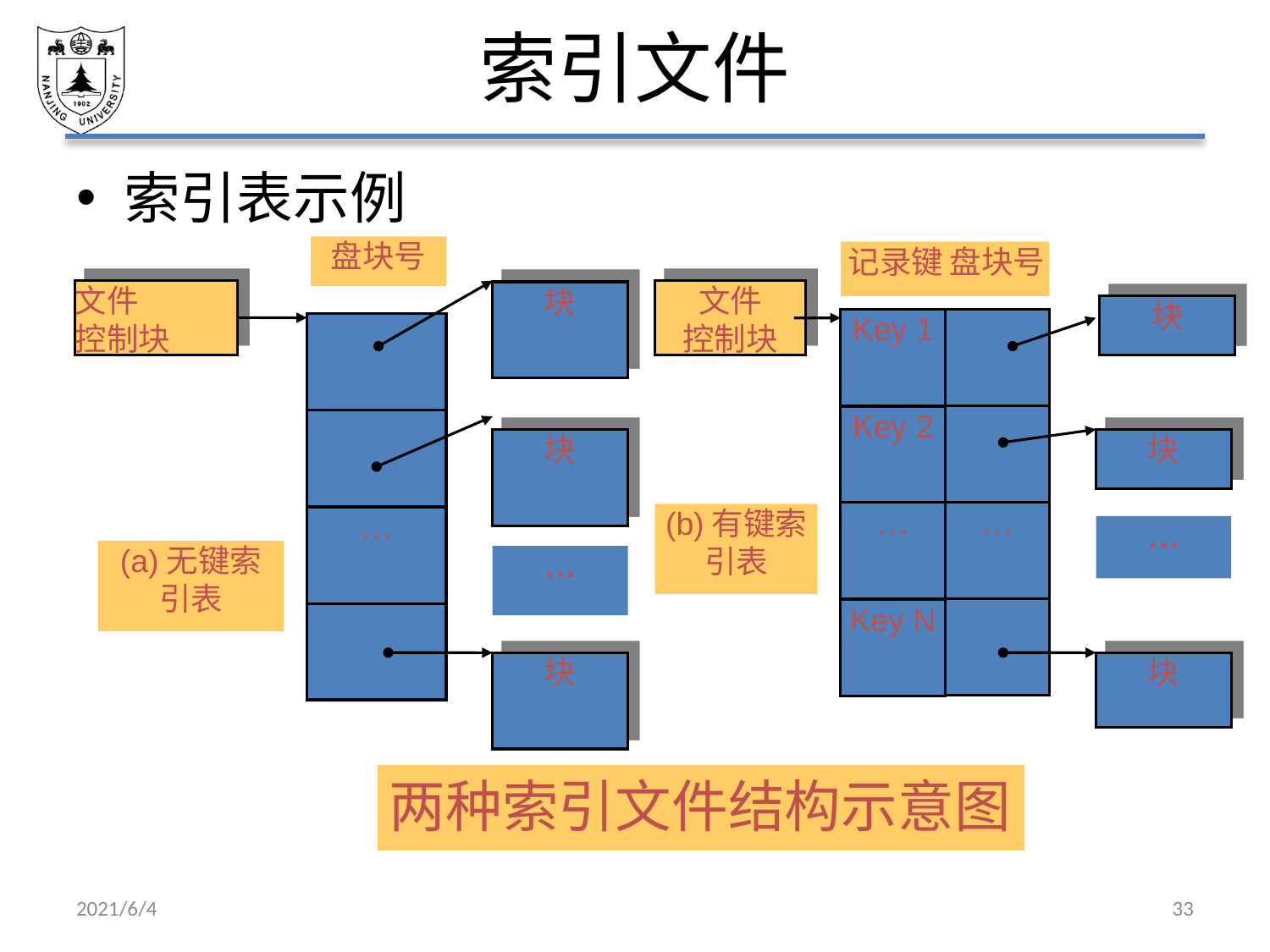

# 索引文件
索引表示例
盘块号
记录键

盘块号
文件
控制块

文件
控制块
块
块
Key 1

Key 2

块

块
…
…
(b)有键索引表
…
…
(a)无键索
引表
…

Key N

块

块
两种索引文件结构示意图

2021/6/4
33